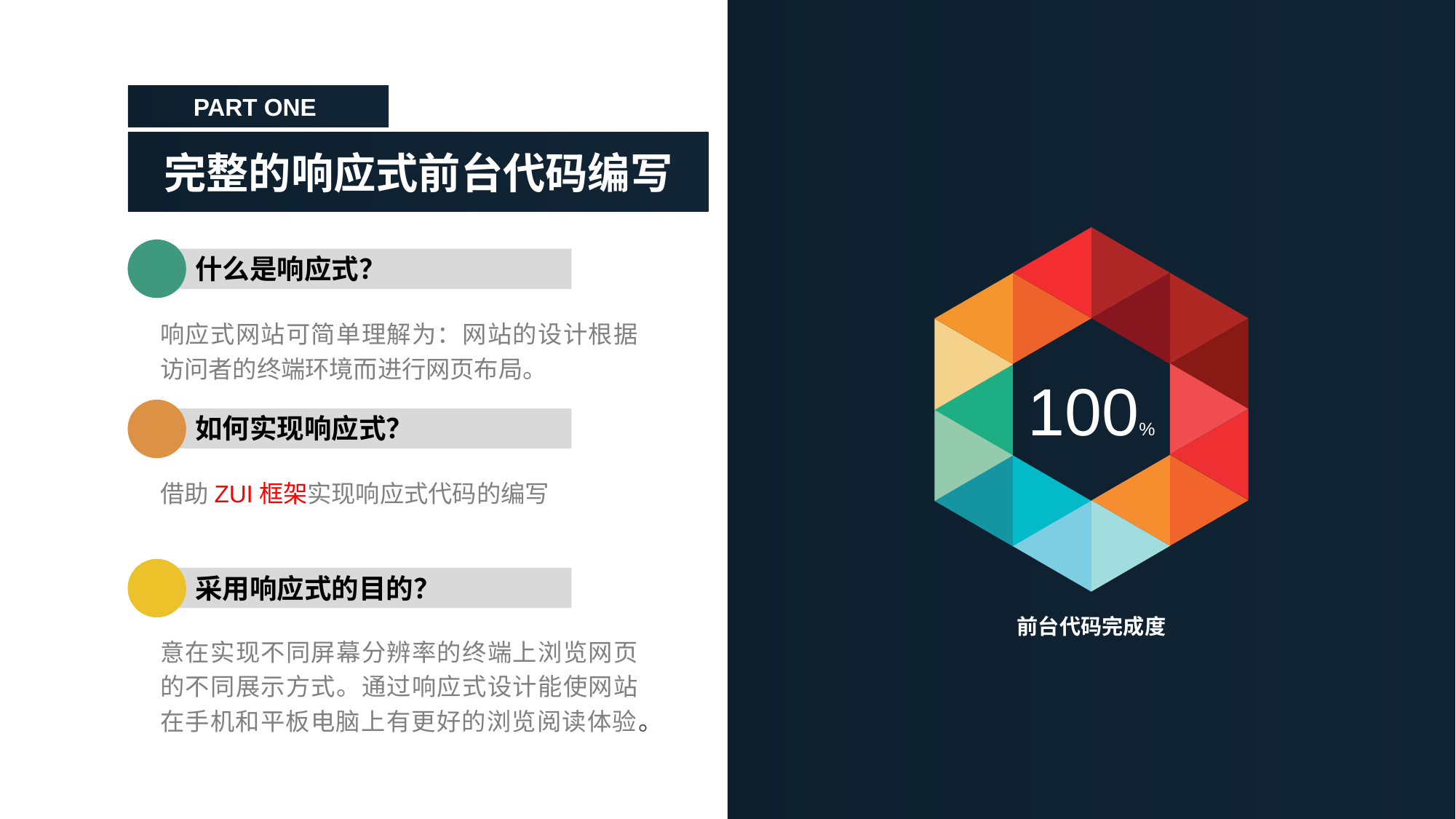

PART ONE
完整的响应式前台代码编写

什么是响应式？

响应式网站可简单理解为：网站的设计根据访问者的终端环境而进行网页布局。

100%

如何实现响应式？

借助ZUI框架实现响应式代码的编写

采用响应式的目的？

前台代码完成度
意在实现不同屏幕分辨率的终端上浏览网页的不同展示方式。通过响应式设计能使网站在手机和平板电脑上有更好的浏览阅读体验。